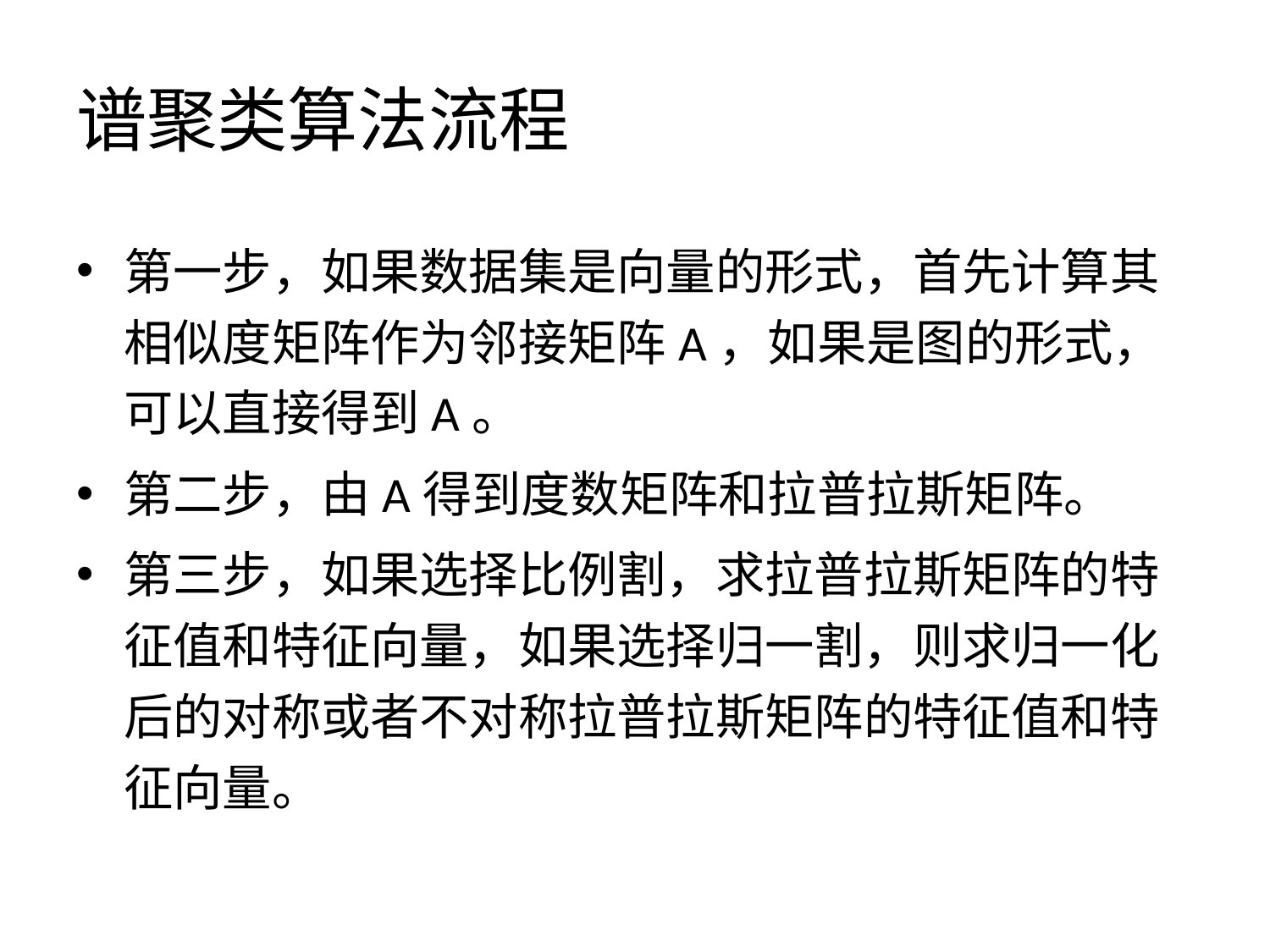

# 谱聚类算法流程
第一步，如果数据集是向量的形式，首先计算其相似度矩阵作为邻接矩阵A，如果是图的形式，可以直接得到A。
第二步，由A得到度数矩阵和拉普拉斯矩阵。
第三步，如果选择比例割，求拉普拉斯矩阵的特征值和特征向量，如果选择归一割，则求归一化后的对称或者不对称拉普拉斯矩阵的特征值和特征向量。